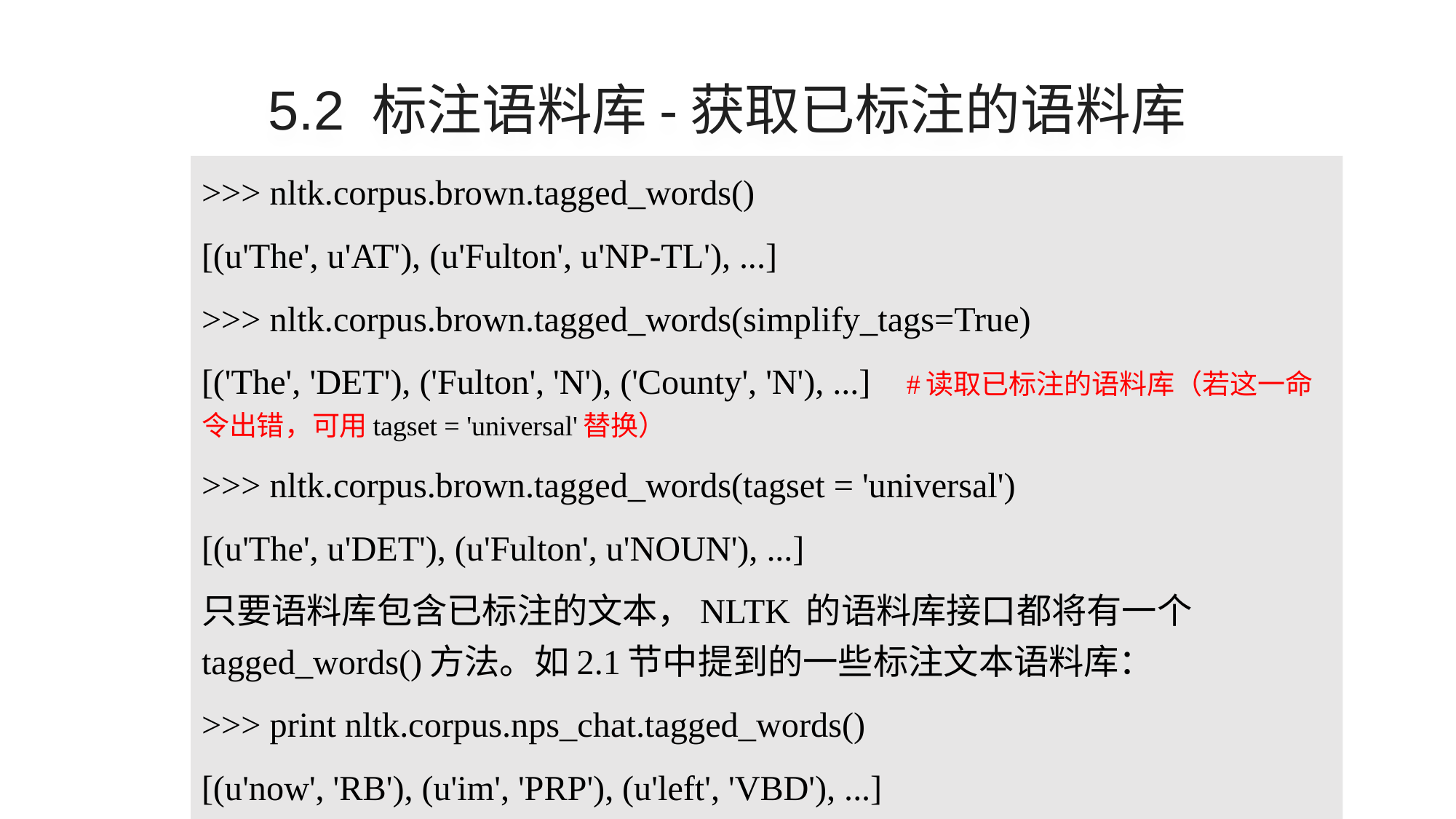

# 5.2 标注语料库-获取已标注的语料库
>>> nltk.corpus.brown.tagged_words()
[(u'The', u'AT'), (u'Fulton', u'NP-TL'), ...]
>>> nltk.corpus.brown.tagged_words(simplify_tags=True)
[('The', 'DET'), ('Fulton', 'N'), ('County', 'N'), ...]    #读取已标注的语料库（若这一命令出错，可用tagset = 'universal'替换）
>>> nltk.corpus.brown.tagged_words(tagset = 'universal')
[(u'The', u'DET'), (u'Fulton', u'NOUN'), ...]
只要语料库包含已标注的文本，NLTK 的语料库接口都将有一个 tagged_words()方法。如2.1节中提到的一些标注文本语料库：
>>> print nltk.corpus.nps_chat.tagged_words()
[(u'now', 'RB'), (u'im', 'PRP'), (u'left', 'VBD'), ...]